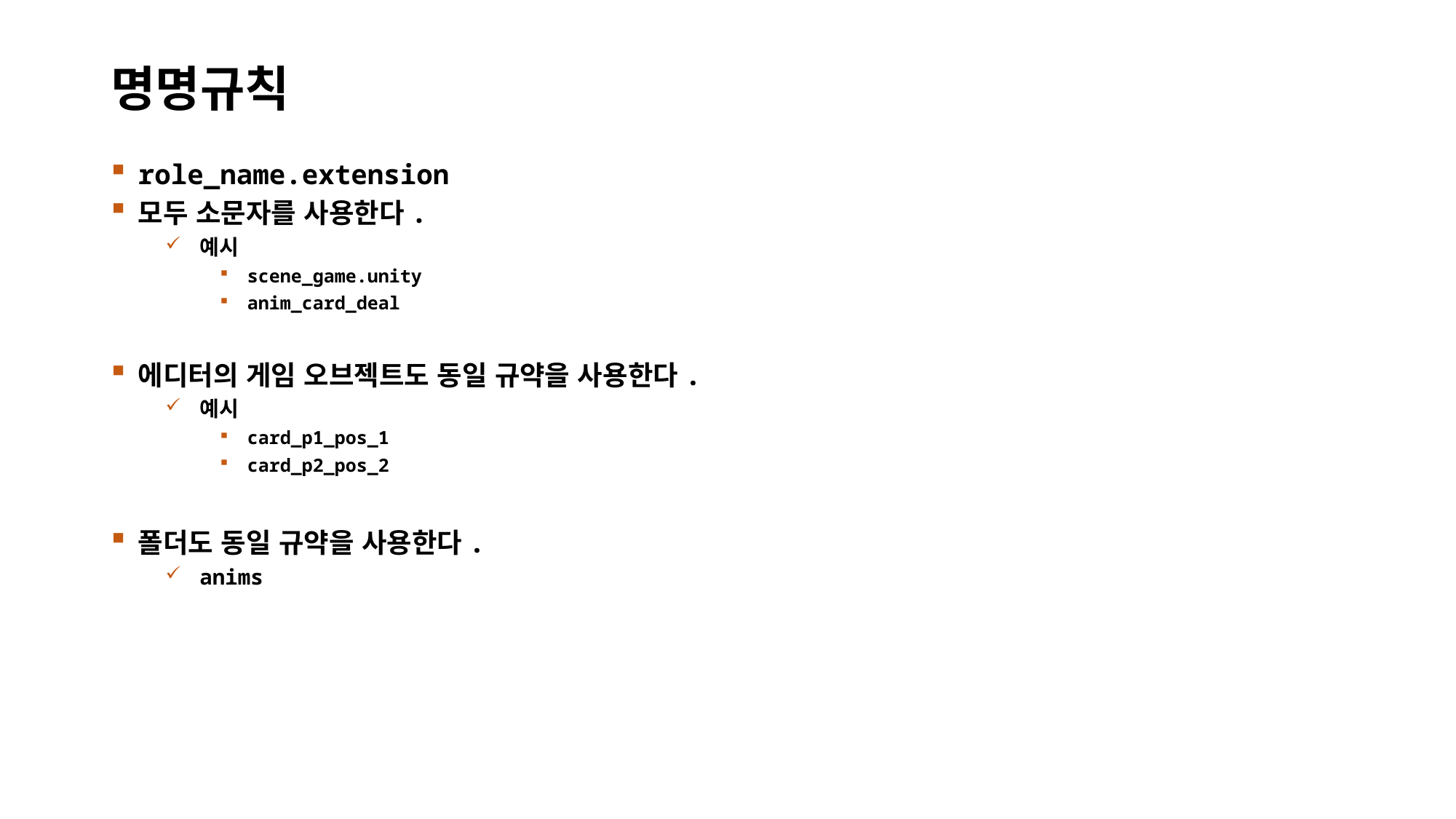

# 명명규칙
role_name.extension
모두 소문자를 사용한다.
예시
scene_game.unity
anim_card_deal

에디터의 게임 오브젝트도 동일 규약을 사용한다.
예시
card_p1_pos_1
card_p2_pos_2

폴더도 동일 규약을 사용한다.
anims